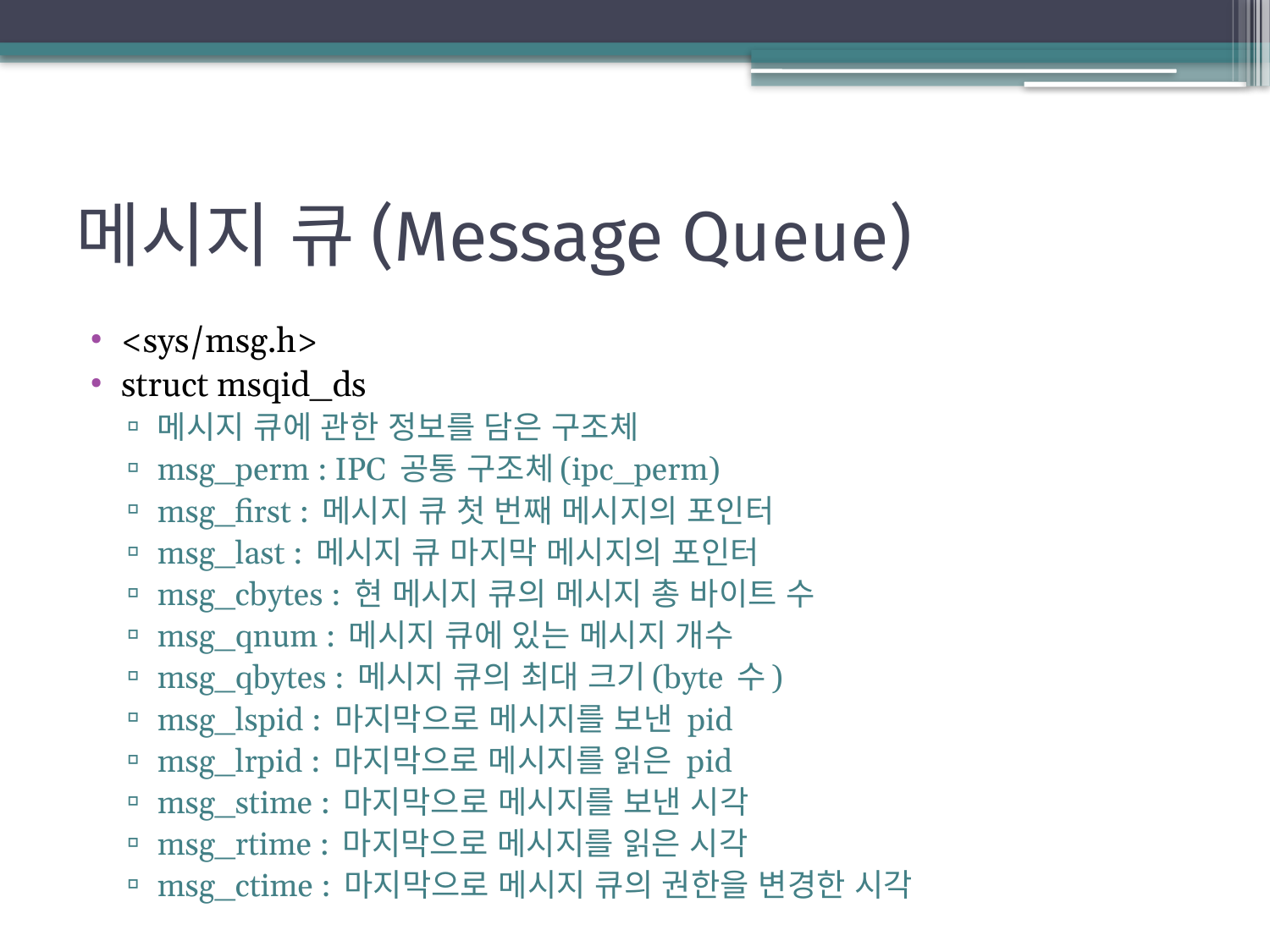

# 메시지 큐(Message Queue)
<sys/msg.h>
struct msqid_ds
메시지 큐에 관한 정보를 담은 구조체
msg_perm : IPC 공통 구조체(ipc_perm)
msg_first : 메시지 큐 첫 번째 메시지의 포인터
msg_last : 메시지 큐 마지막 메시지의 포인터
msg_cbytes : 현 메시지 큐의 메시지 총 바이트 수
msg_qnum : 메시지 큐에 있는 메시지 개수
msg_qbytes : 메시지 큐의 최대 크기(byte 수)
msg_lspid : 마지막으로 메시지를 보낸 pid
msg_lrpid : 마지막으로 메시지를 읽은 pid
msg_stime : 마지막으로 메시지를 보낸 시각
msg_rtime : 마지막으로 메시지를 읽은 시각
msg_ctime : 마지막으로 메시지 큐의 권한을 변경한 시각